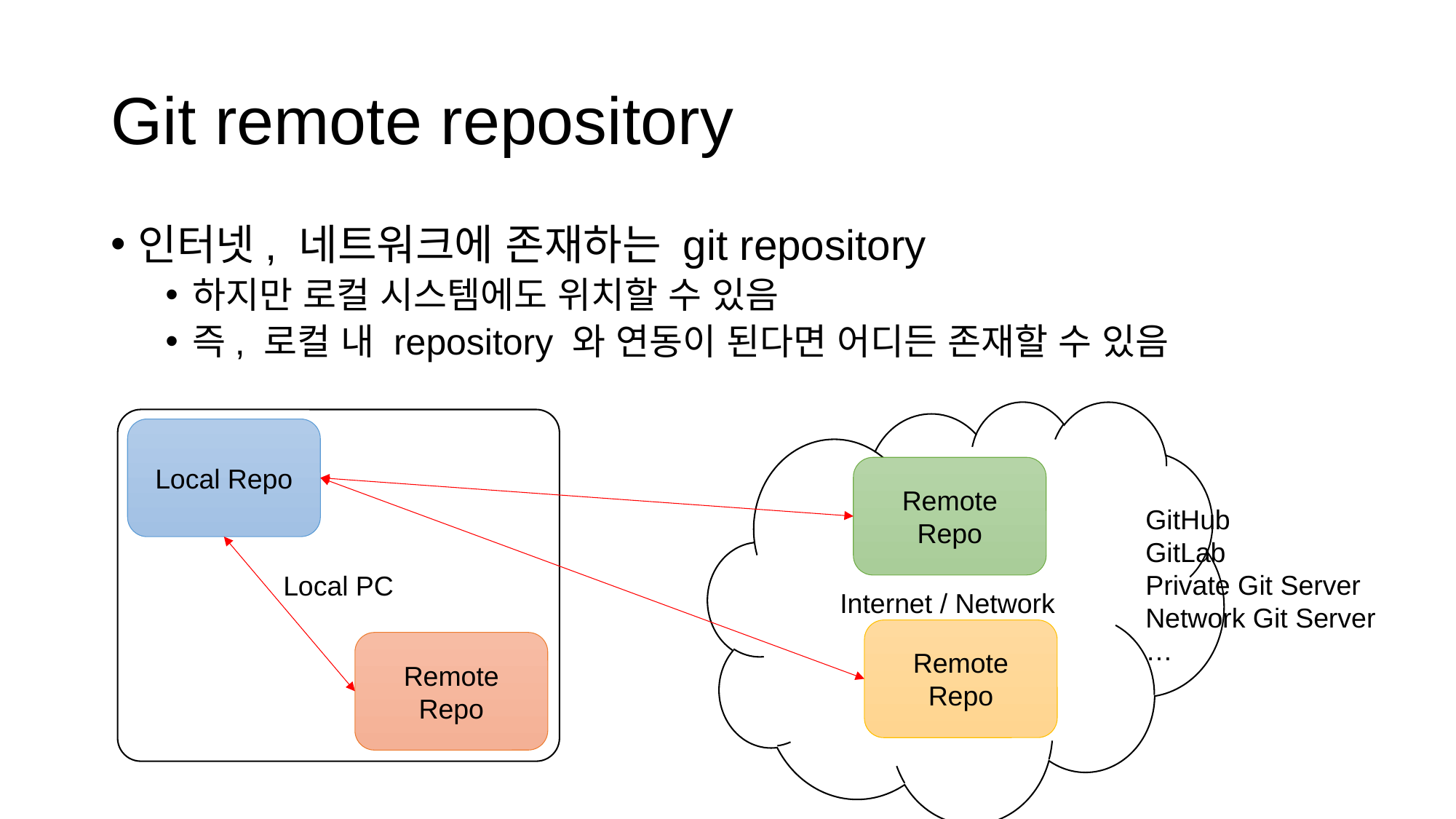

# Git remote repository
인터넷, 네트워크에 존재하는 git repository
하지만 로컬 시스템에도 위치할 수 있음
즉, 로컬 내 repository 와 연동이 된다면 어디든 존재할 수 있음

Internet / Network
Local PC
Local Repo
Remote Repo
GitHub
GitLab
Private Git Server
Network Git Server
…

Remote Repo
Remote Repo